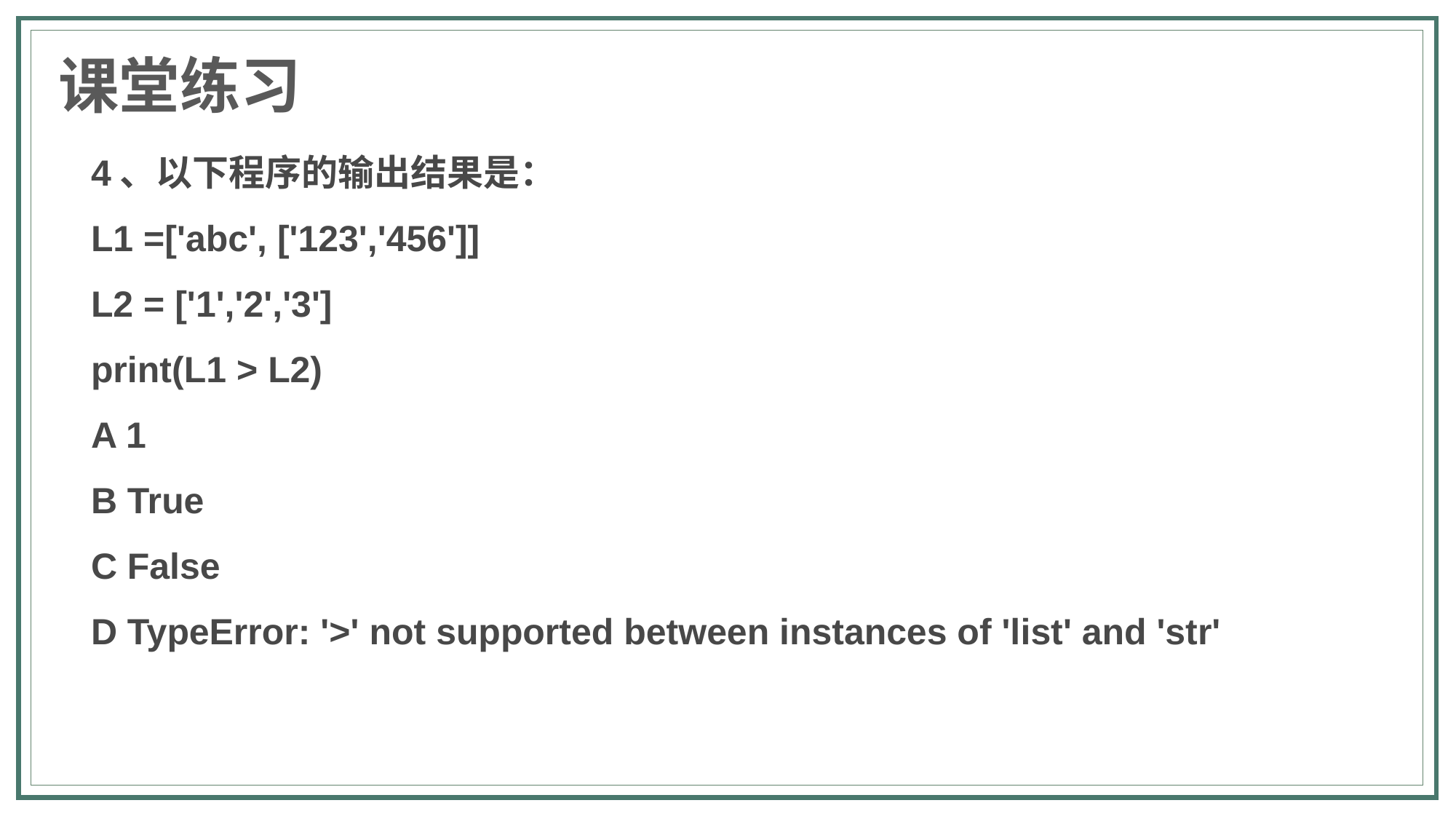

课堂练习
4、以下程序的输出结果是： ‬‬‬‬‬‬‬‬‬‬‬‬‬‬‬‬‬‬‬‬‬‬‬‬‬‬‬‬‬‬‬‬‬‬‬‬‬‬‬‬‬‬‬‬‬‬‬‬
L1 =['abc', ['123','456']]
L2 = ['1','2','3']
print(L1 > L2)
A 1
B True
C False
D TypeError: '>' not supported between instances of 'list' and 'str'